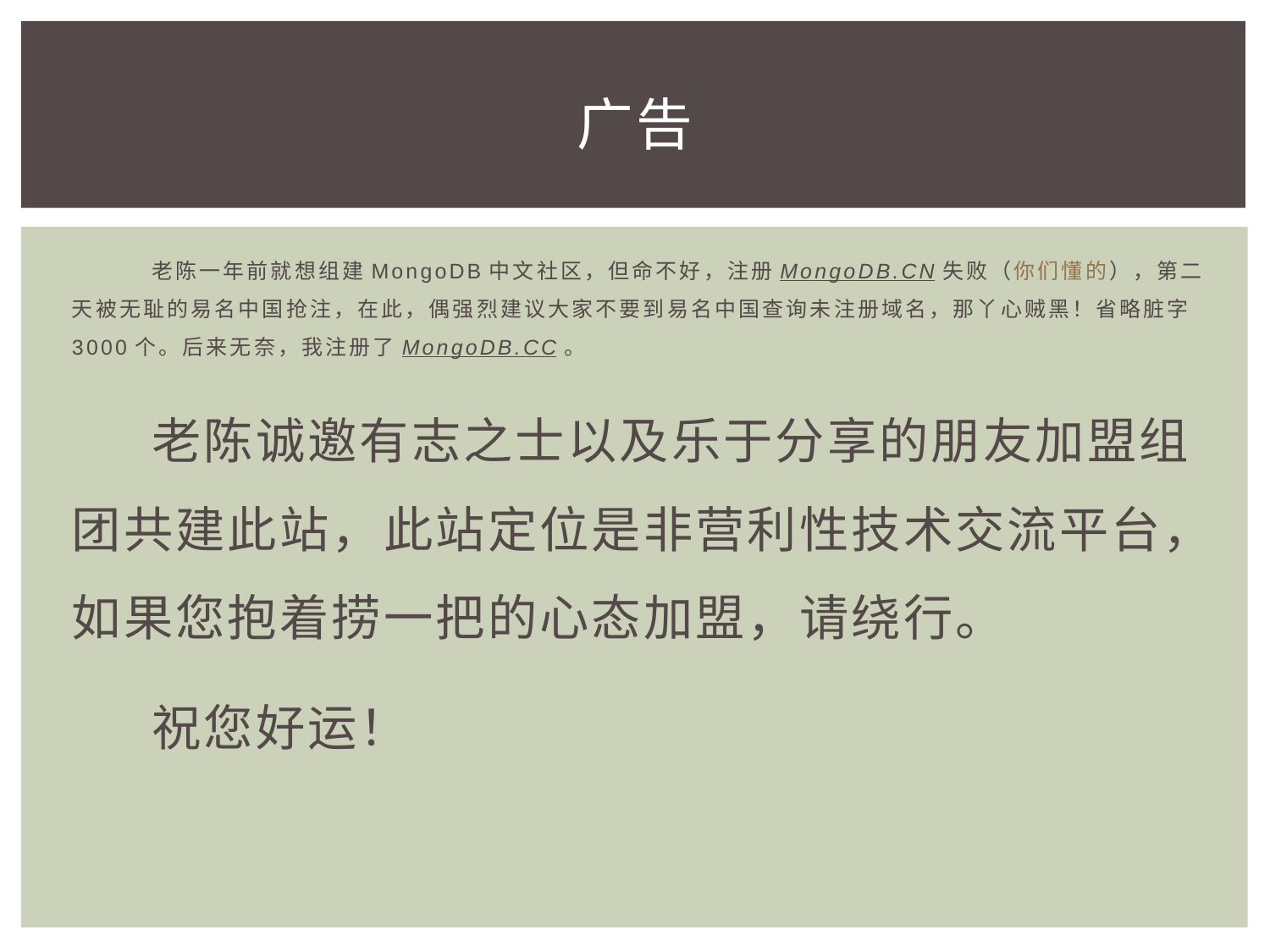

# 广告
老陈一年前就想组建MongoDB中文社区，但命不好，注册MongoDB.CN失败（你们懂的），第二天被无耻的易名中国抢注，在此，偶强烈建议大家不要到易名中国查询未注册域名，那丫心贼黑！省略脏字3000个。后来无奈，我注册了MongoDB.CC。
老陈诚邀有志之士以及乐于分享的朋友加盟组团共建此站，此站定位是非营利性技术交流平台，如果您抱着捞一把的心态加盟，请绕行。
祝您好运！